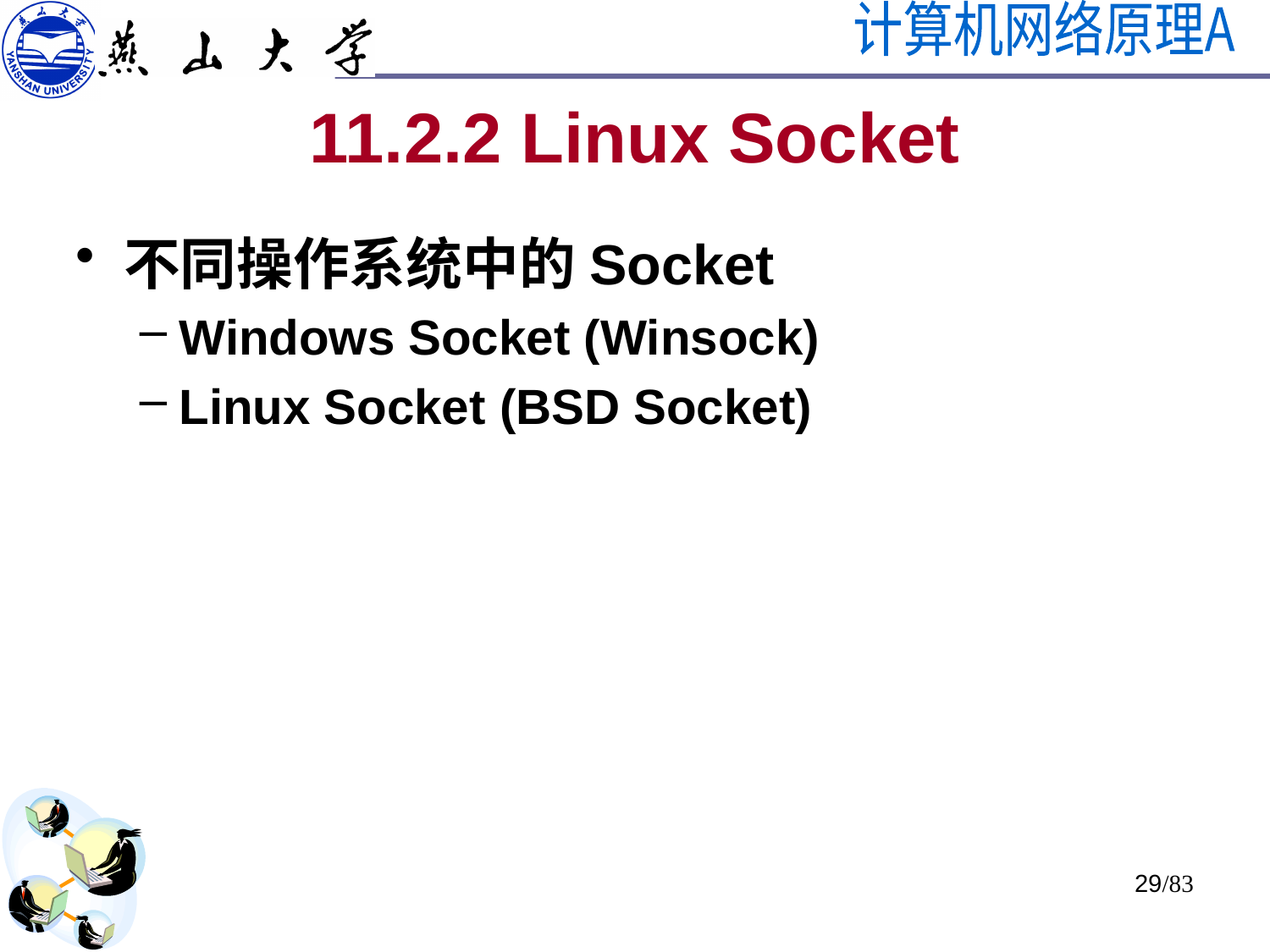

# 11.2.2 Linux Socket
不同操作系统中的Socket
Windows Socket (Winsock)
Linux Socket (BSD Socket)
29/83